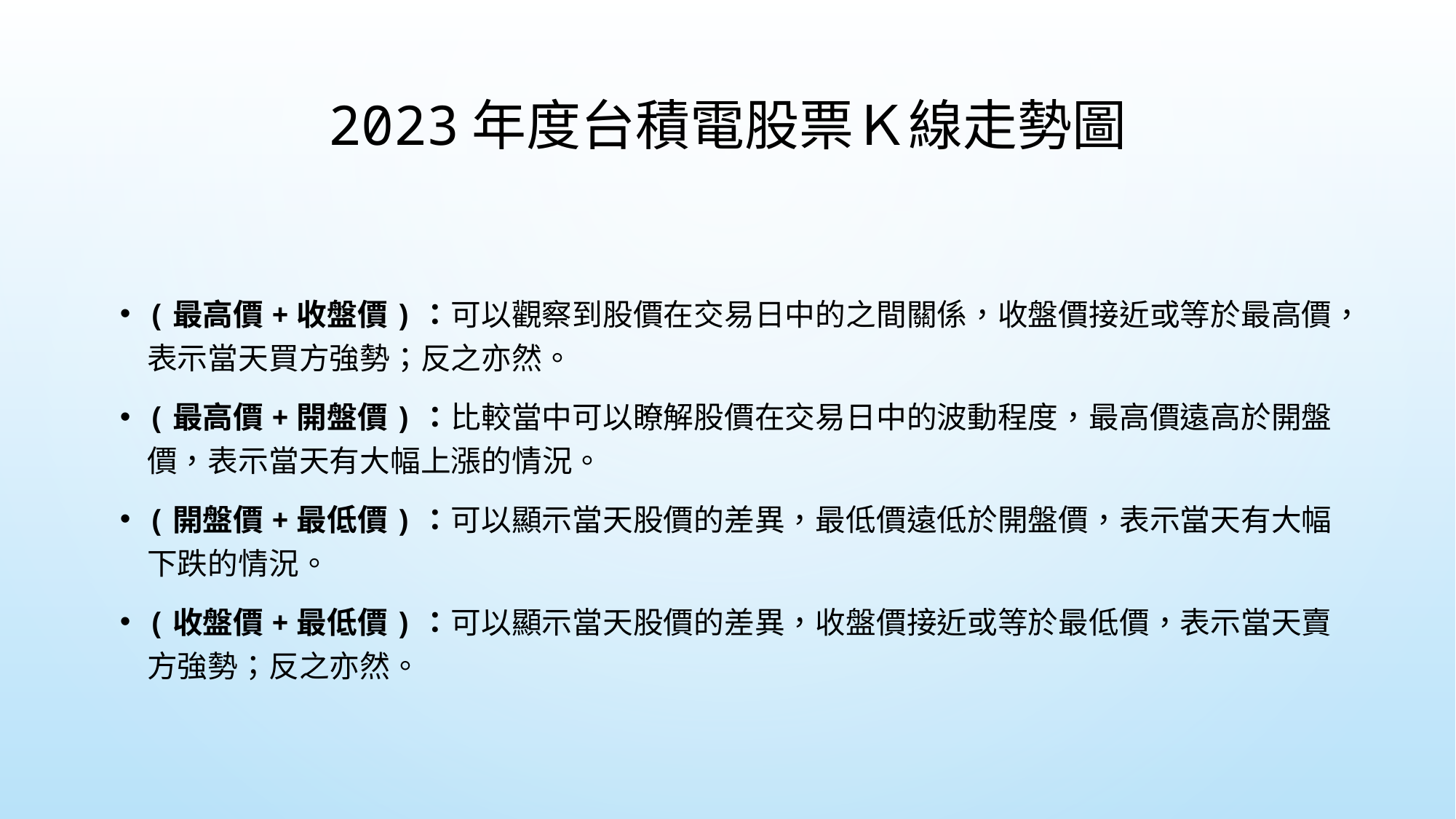

# 2023年度台積電股票Ｋ線走勢圖
(最高價+收盤價)：可以觀察到股價在交易日中的之間關係，收盤價接近或等於最高價，表示當天買方強勢；反之亦然。
(最高價+開盤價)：比較當中可以瞭解股價在交易日中的波動程度，最高價遠高於開盤價，表示當天有大幅上漲的情況。
(開盤價+最低價)：可以顯示當天股價的差異，最低價遠低於開盤價，表示當天有大幅下跌的情況。
(收盤價+最低價)：可以顯示當天股價的差異，收盤價接近或等於最低價，表示當天賣方強勢；反之亦然。